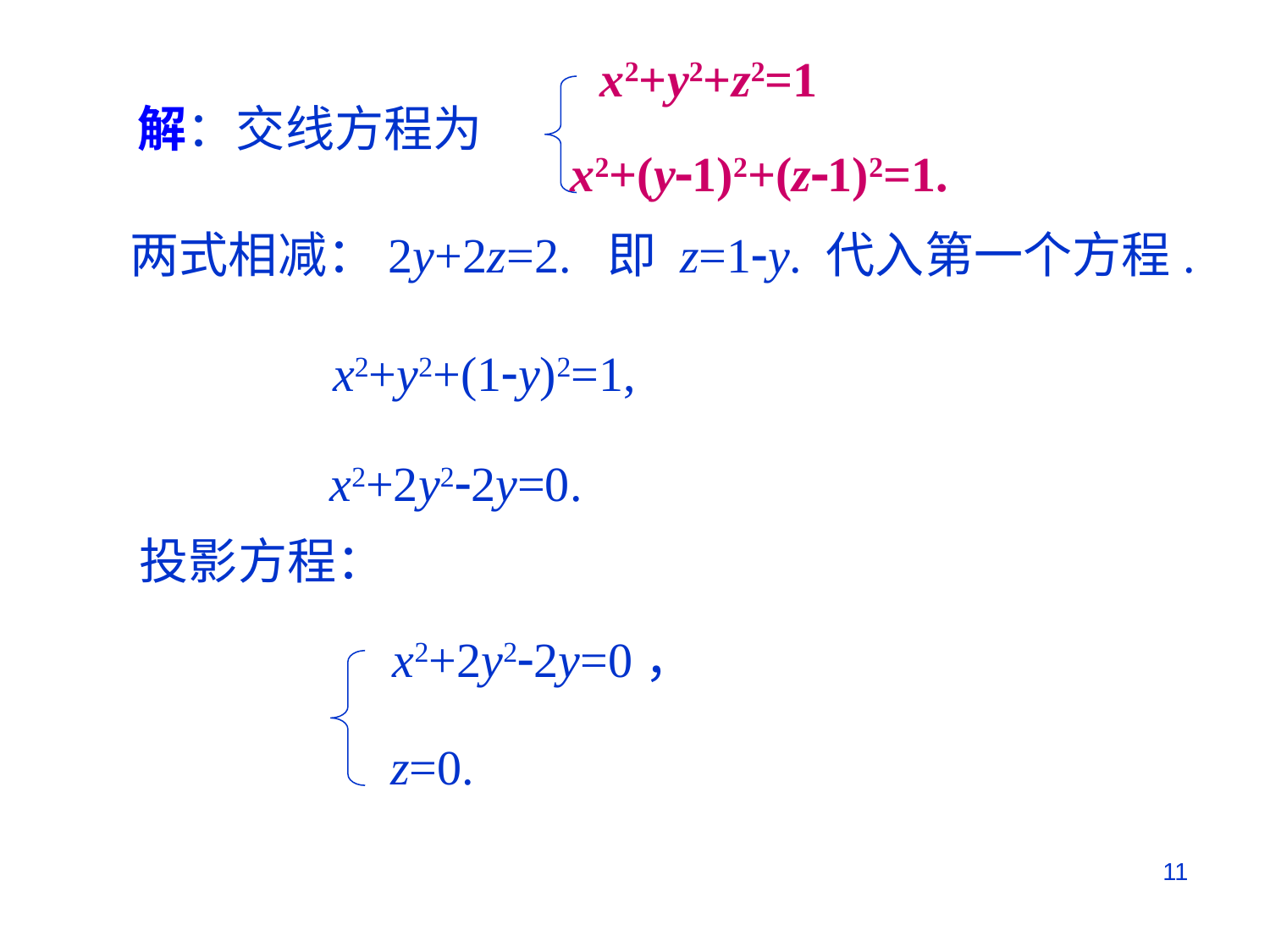

x2+y2+z2=1

解：交线方程为
 x2+(y−1)2+(z−1)2=1.
两式相减：2y+2z=2.  即 z=1−y. 代入第一个方程.
 x2+y2+(1−y)2=1,
 x2+2y2−2y=0.
投影方程：
 x2+2y2−2y=0，

z=0.
11